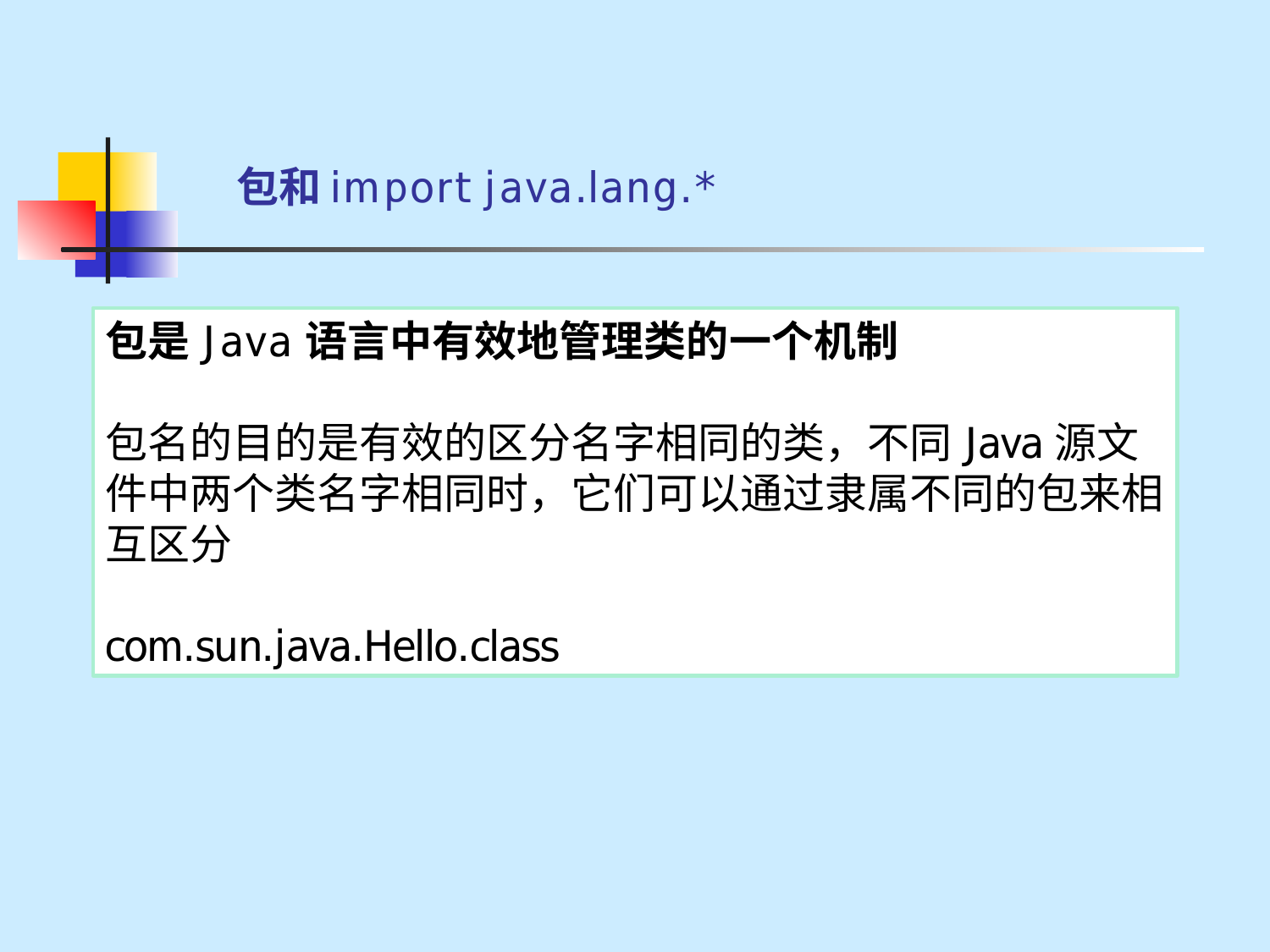

# 包和import java.lang.*
包是Java语言中有效地管理类的一个机制

包名的目的是有效的区分名字相同的类，不同Java源文件中两个类名字相同时，它们可以通过隶属不同的包来相互区分

com.sun.java.Hello.class